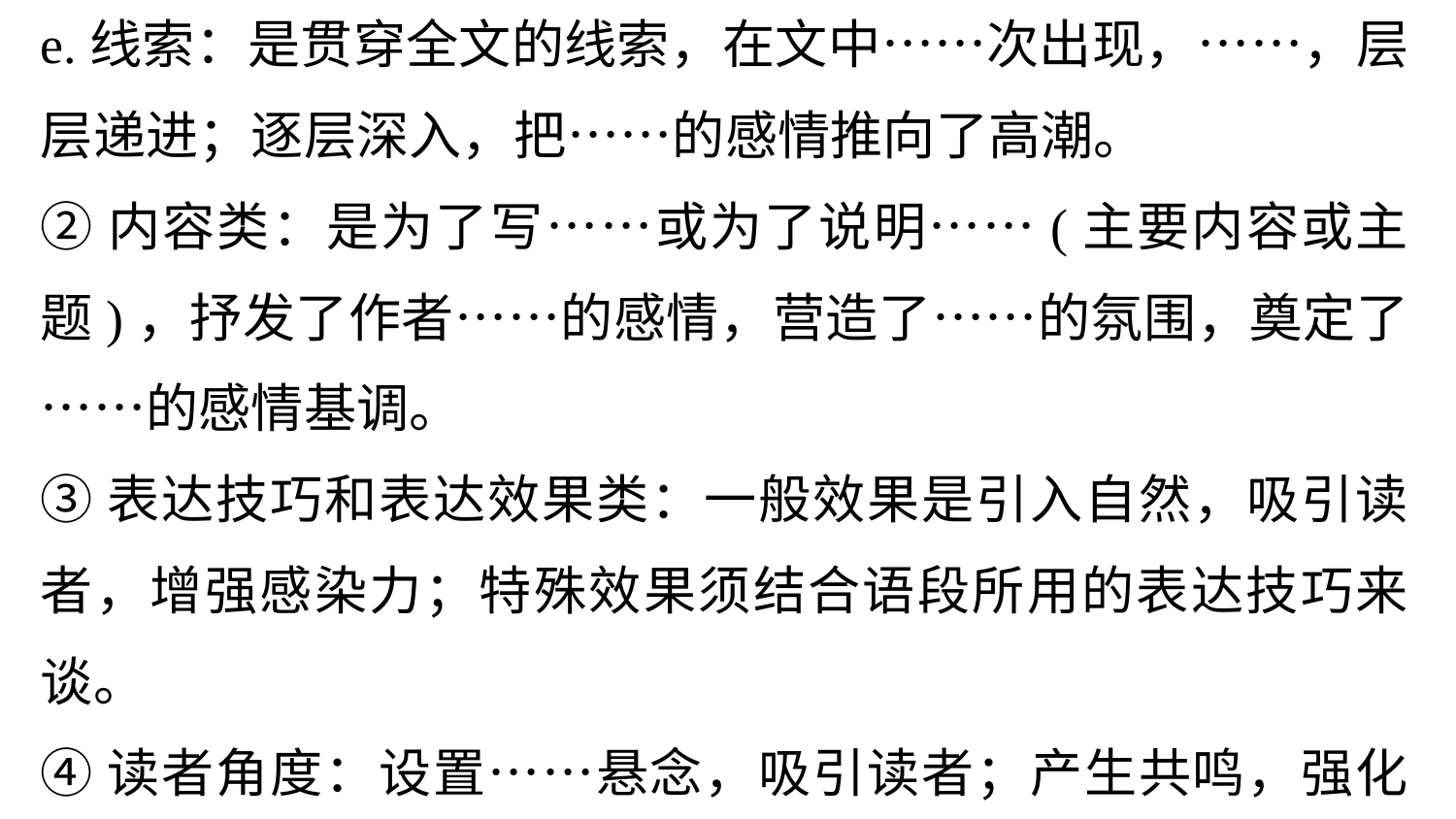

e.线索：是贯穿全文的线索，在文中……次出现，……，层层递进；逐层深入，把……的感情推向了高潮。
②内容类：是为了写……或为了说明……(主要内容或主题)，抒发了作者……的感情，营造了……的氛围，奠定了……的感情基调。
③表达技巧和表达效果类：一般效果是引入自然，吸引读者，增强感染力；特殊效果须结合语段所用的表达技巧来谈。
④读者角度：设置……悬念，吸引读者；产生共鸣，强化了读者印象；给读者留下思考、回味的空间。